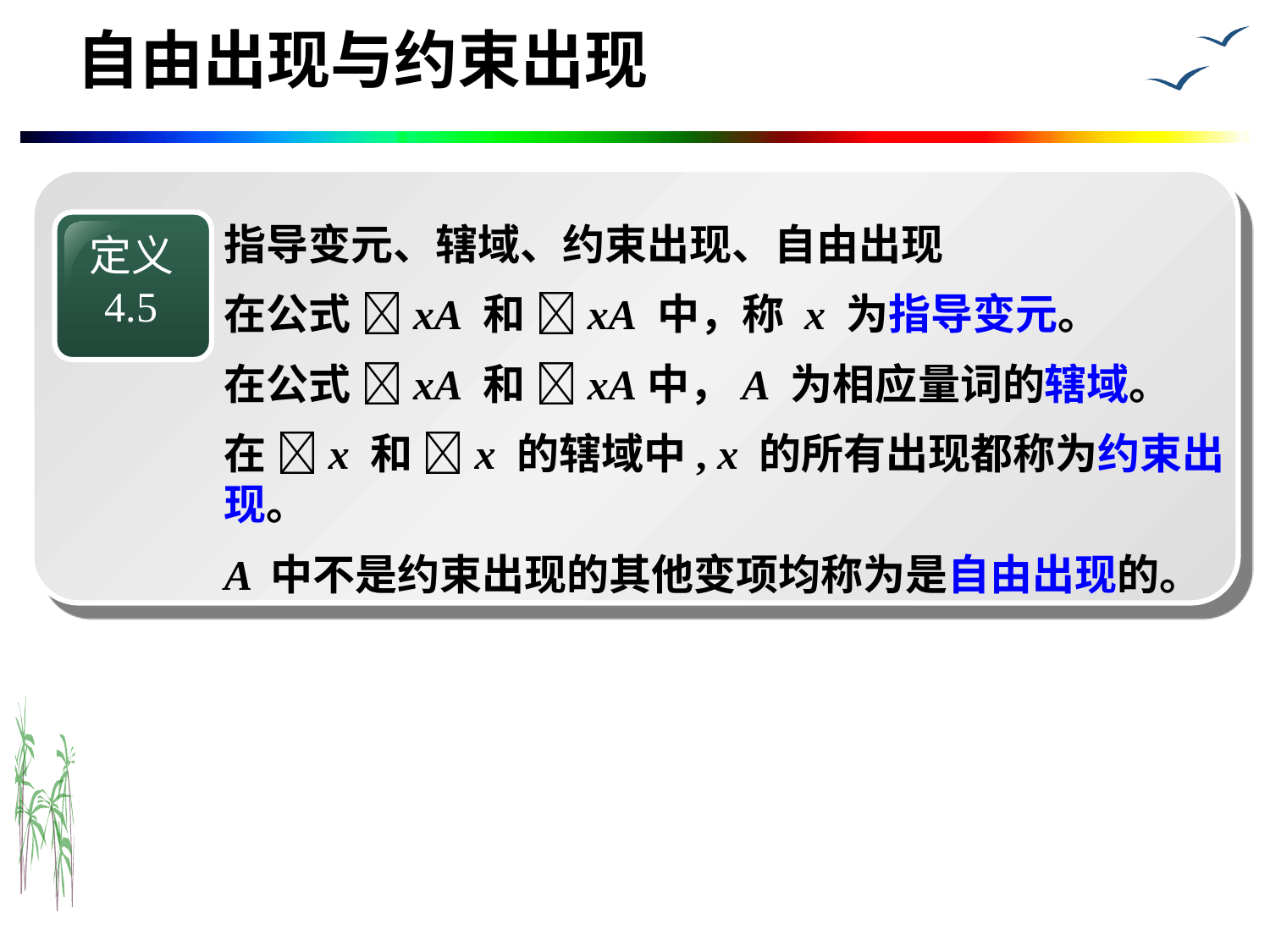

# 自由出现与约束出现

指导变元、辖域、约束出现、自由出现
在公式 ∀xA 和 ∃xA 中，称 x 为指导变元。
在公式 ∀xA 和 ∃xA中，A 为相应量词的辖域。
在 ∀x 和 ∃x 的辖域中, x 的所有出现都称为约束出现。
A 中不是约束出现的其他变项均称为是自由出现的。

定义
4.5